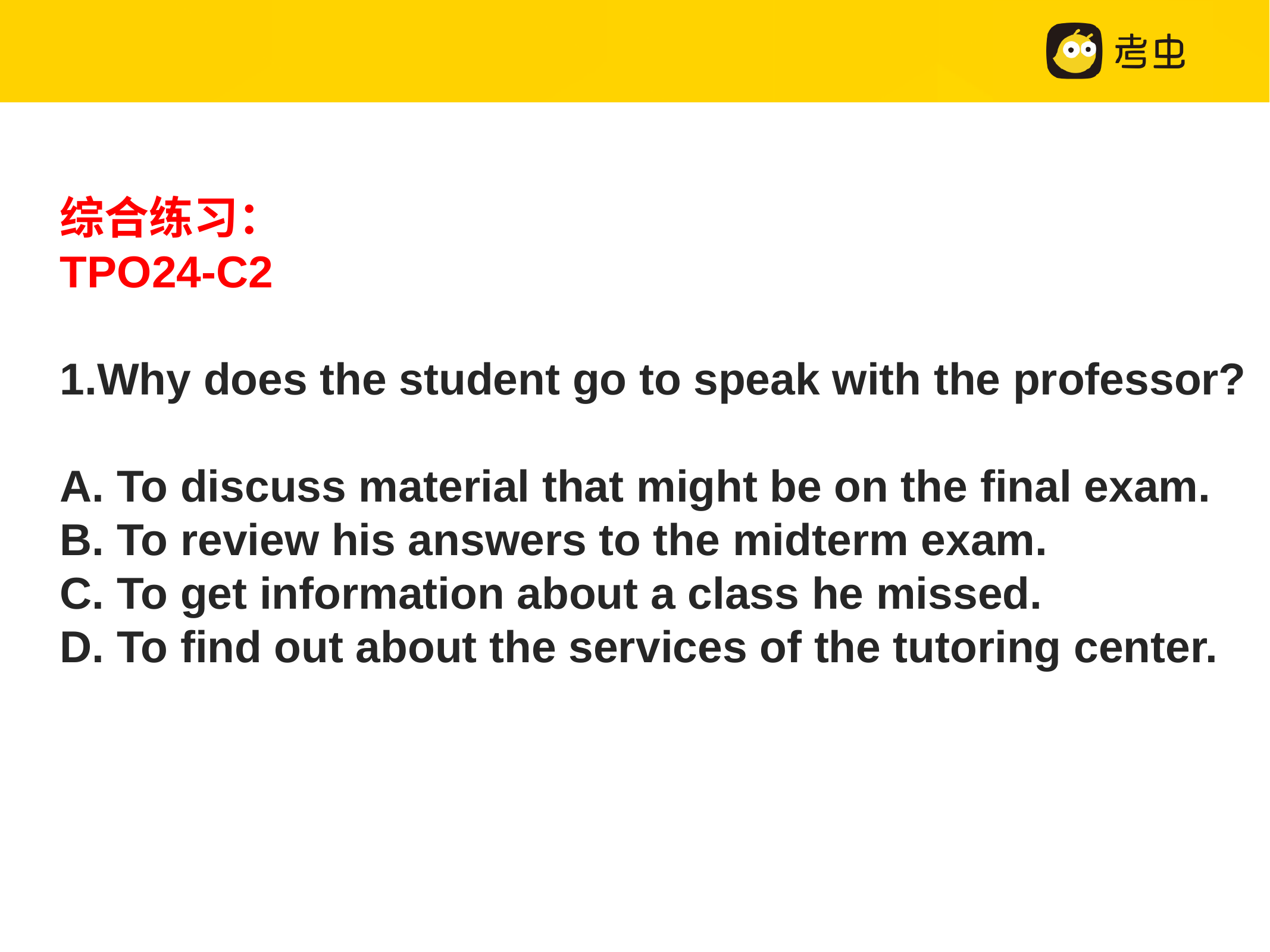

综合练习：
TPO24-C2

1.Why does the student go to speak with the professor?

A. To discuss material that might be on the final exam.
B. To review his answers to the midterm exam.
C. To get information about a class he missed.
D. To find out about the services of the tutoring center.